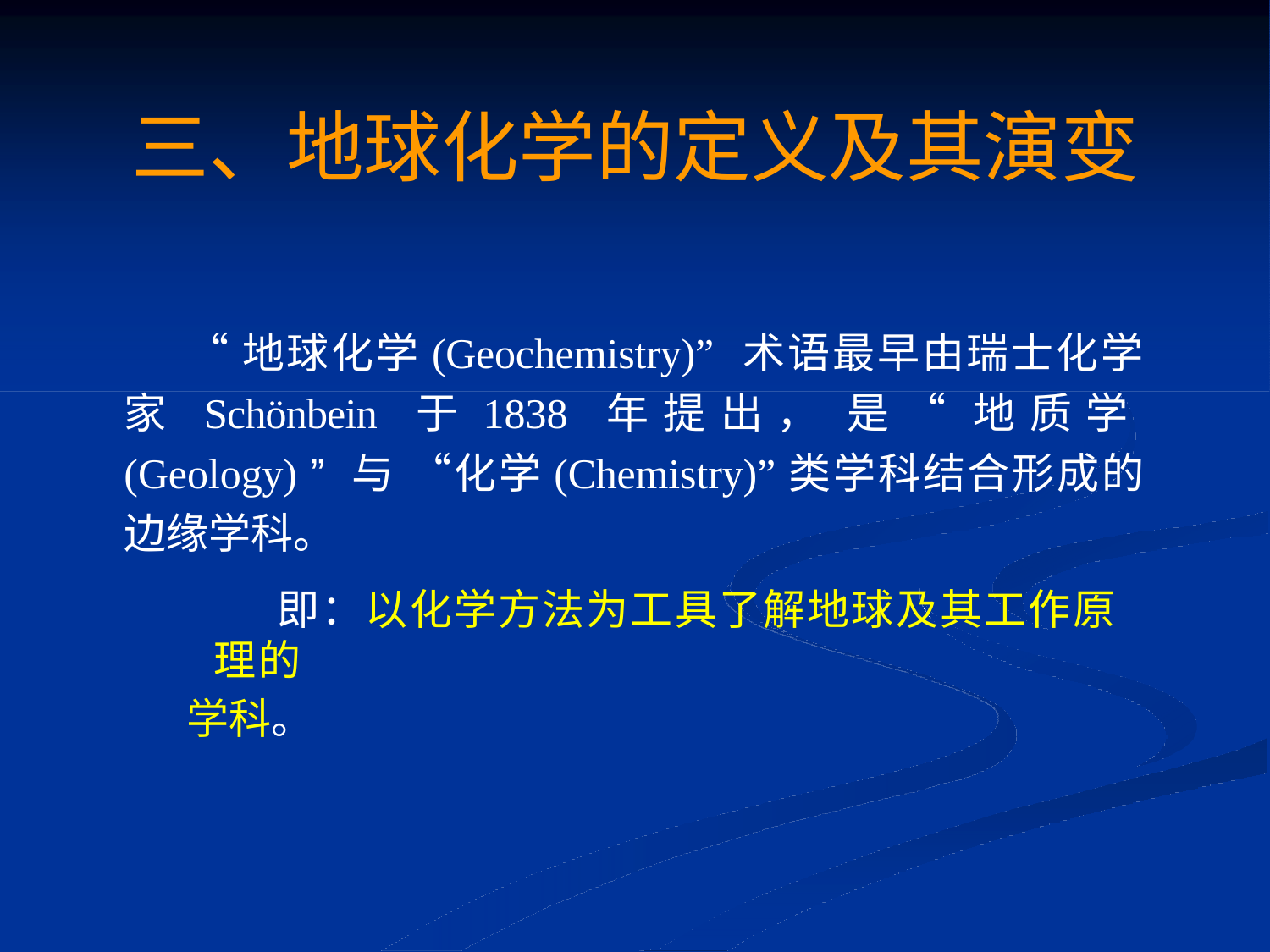

# 三、地球化学的定义及其演变
“地球化学(Geochemistry)” 术语最早由瑞士化学家 Schönbein 于1838 年提出， 是“ 地质学(Geology) ” 与 “化学(Chemistry)”类学科结合形成的边缘学科。
即：以化学方法为工具了解地球及其工作原理的
学科。